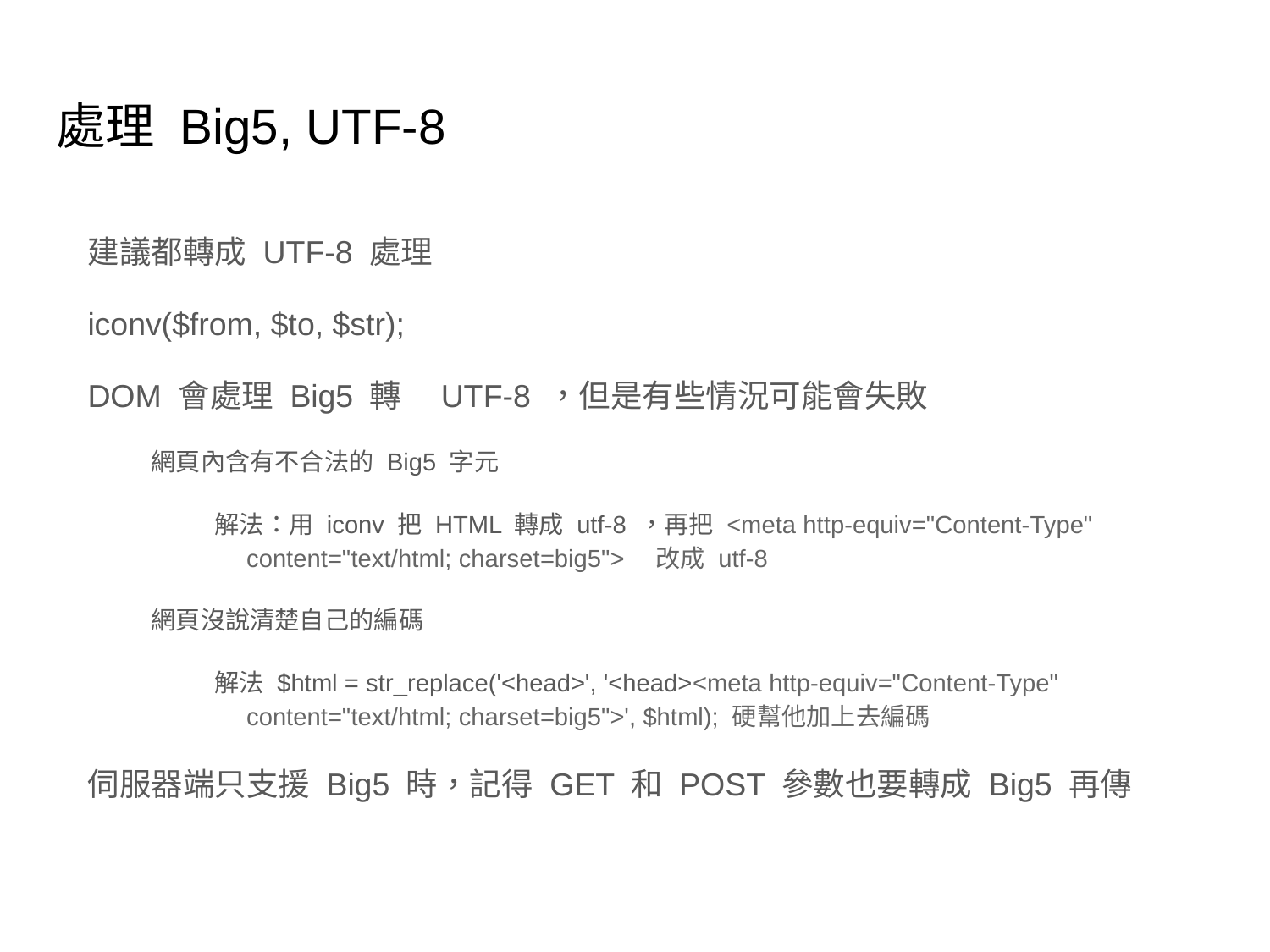

# 處理 Big5, UTF-8
建議都轉成 UTF-8 處理
iconv($from, $to, $str);
DOM 會處理 Big5 轉　UTF-8 ，但是有些情況可能會失敗
網頁內含有不合法的 Big5 字元
解法：用 iconv 把 HTML 轉成 utf-8 ，再把 <meta http-equiv="Content-Type" content="text/html; charset=big5">　改成 utf-8
網頁沒說清楚自己的編碼
解法 $html = str_replace('<head>', '<head><meta http-equiv="Content-Type" content="text/html; charset=big5">', $html); 硬幫他加上去編碼
伺服器端只支援 Big5 時，記得 GET 和 POST 參數也要轉成 Big5 再傳